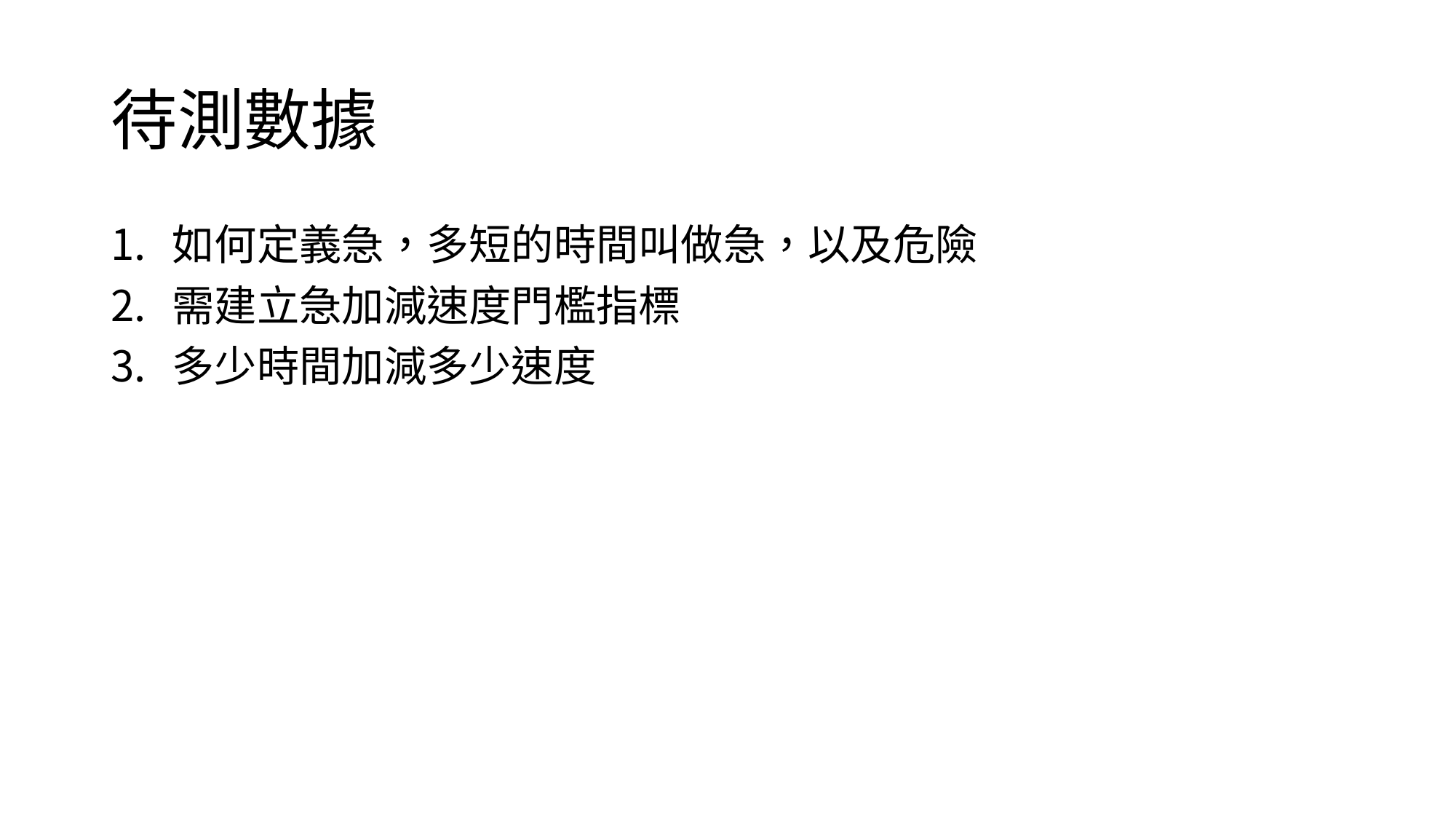

# 待測數據
如何定義急，多短的時間叫做急，以及危險
需建立急加減速度門檻指標
多少時間加減多少速度